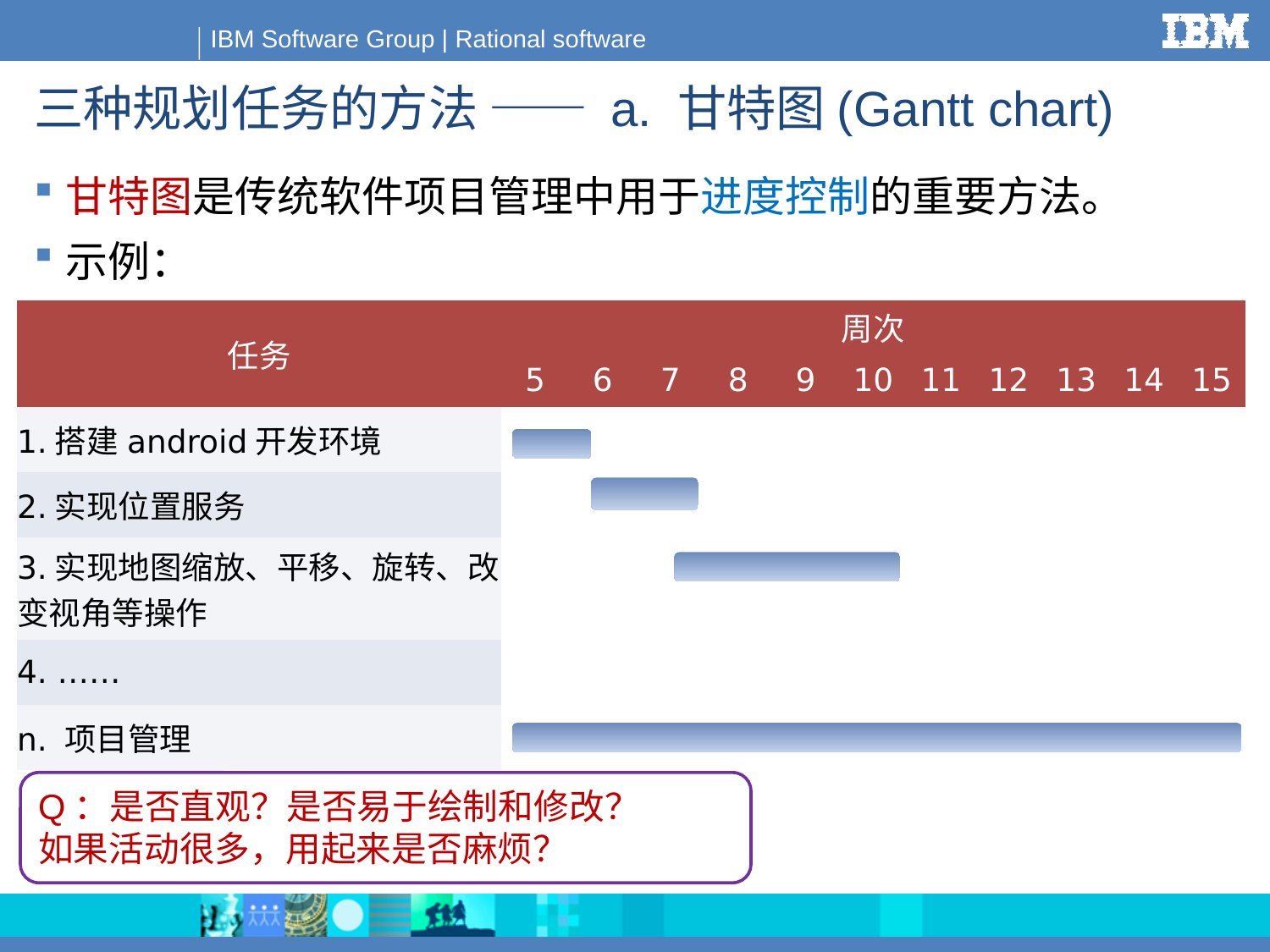

# 三种规划任务的方法 —— a. 甘特图(Gantt chart)
甘特图是传统软件项目管理中用于进度控制的重要方法。
示例：
| 任务 | 周次 |  |  |  |  |  |  |  |  |  |  |
| --- | --- | --- | --- | --- | --- | --- | --- | --- | --- | --- | --- |
|  | 5 | 6 | 7 | 8 | 9 | 10 | 11 | 12 | 13 | 14 | 15 |
| 1.搭建android开发环境 |  |  |  |  |  |  |  |  |  |  |  |
| 2.实现位置服务 |  |  |  |  |  |  |  |  |  |  |  |
| 3.实现地图缩放、平移、旋转、改变视角等操作 |  |  |  |  |  |  |  |  |  |  |  |
| 4. …… |  |  |  |  |  |  |  |  |  |  |  |
| n. 项目管理 |  |  |  |  |  |  |  |  |  |  |  |

Q：是否直观？是否易于绘制和修改？
如果活动很多，用起来是否麻烦？